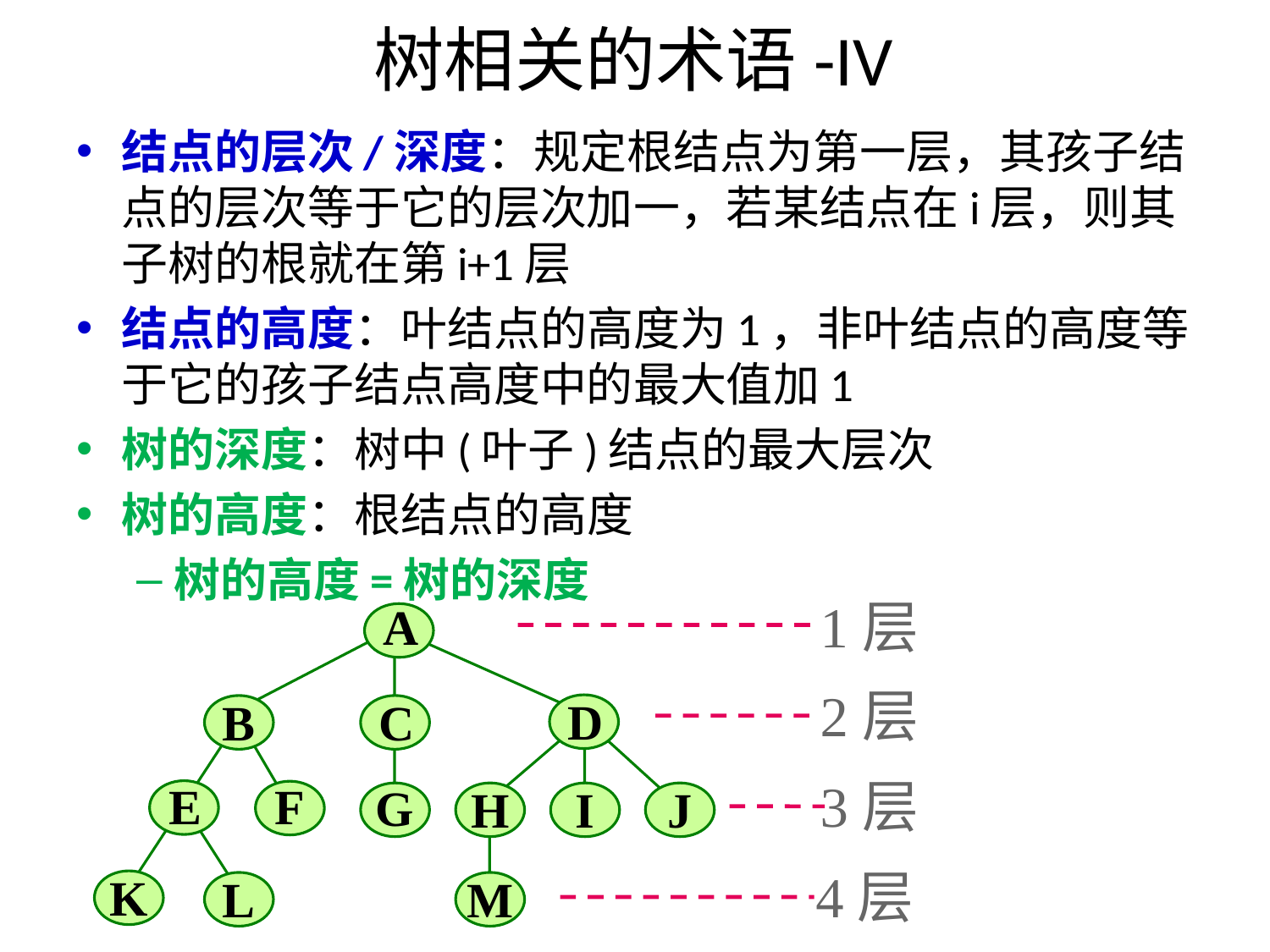

# 树相关的术语-IV
结点的层次/深度：规定根结点为第一层，其孩子结点的层次等于它的层次加一，若某结点在i层，则其子树的根就在第i+1层
结点的高度：叶结点的高度为1，非叶结点的高度等于它的孩子结点高度中的最大值加1
树的深度：树中(叶子)结点的最大层次
树的高度：根结点的高度
树的高度=树的深度

1层
A

2层
D

B

C

height
= 4
depth
= 4

3层
E

F

G

H

I

J

4层
K

L

M